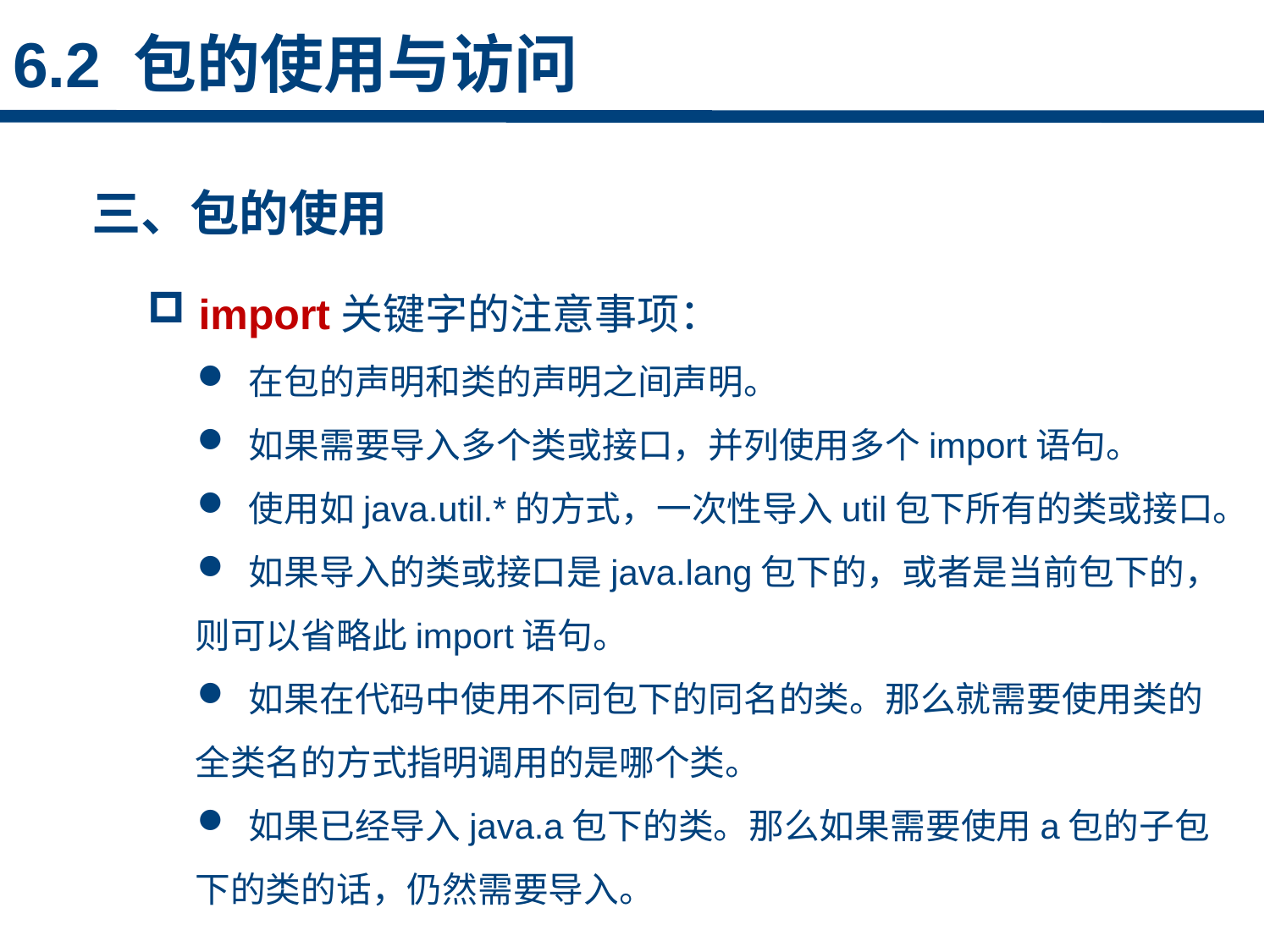

6.2 包的使用与访问
三、包的使用
 import关键字的注意事项：
 在包的声明和类的声明之间声明。
 如果需要导入多个类或接口，并列使用多个import语句。
 使用如java.util.*的方式，一次性导入util包下所有的类或接口。
 如果导入的类或接口是java.lang包下的，或者是当前包下的，则可以省略此import语句。
 如果在代码中使用不同包下的同名的类。那么就需要使用类的全类名的方式指明调用的是哪个类。
 如果已经导入java.a包下的类。那么如果需要使用a包的子包下的类的话，仍然需要导入。
点击添加文本
点击添加文本
点击添加文本
点击添加文本